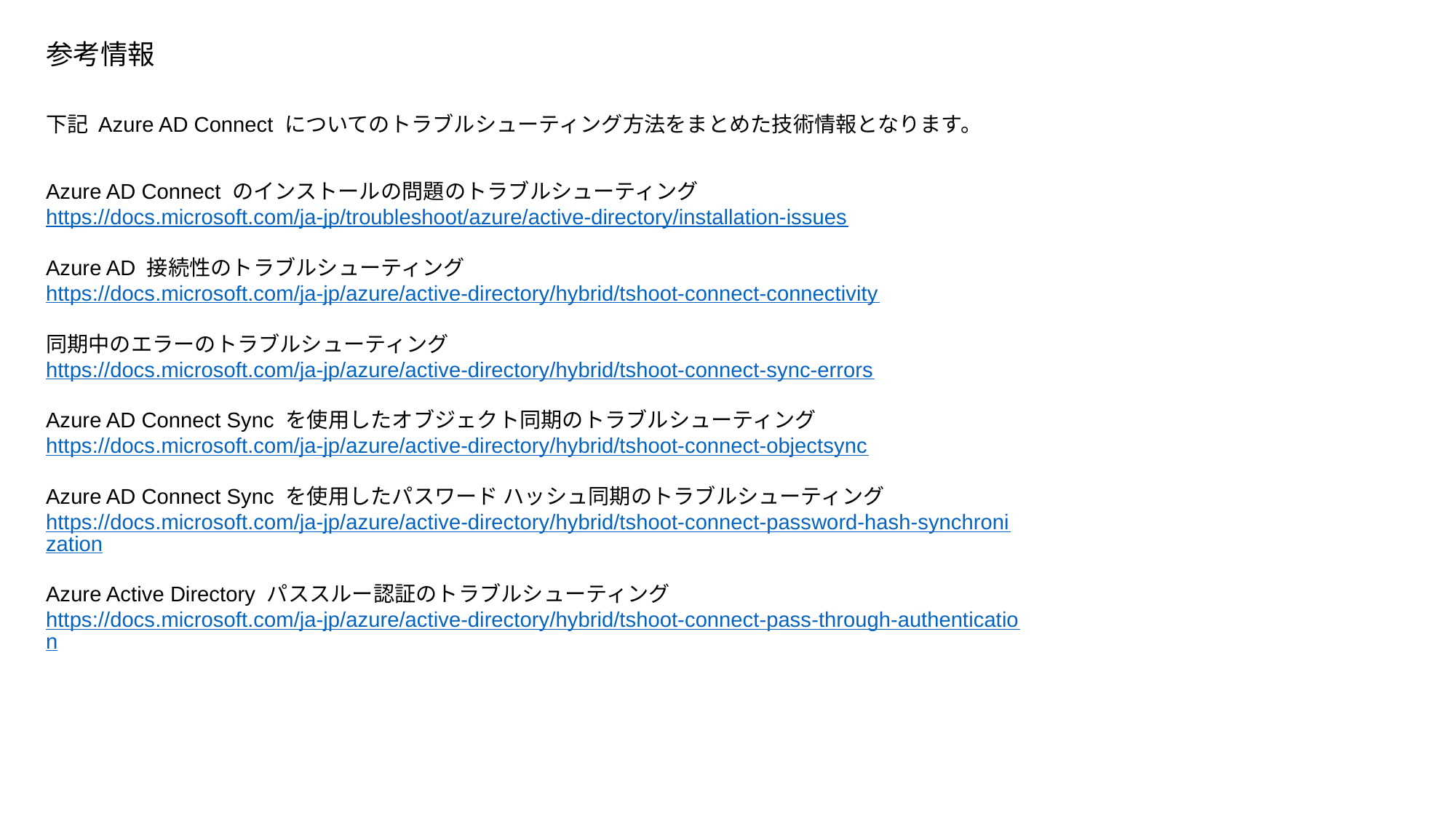

参考情報
下記 Azure AD Connect についてのトラブルシューティング方法をまとめた技術情報となります。
Azure AD Connect のインストールの問題のトラブルシューティング
https://docs.microsoft.com/ja-jp/troubleshoot/azure/active-directory/installation-issues

Azure AD 接続性のトラブルシューティング
https://docs.microsoft.com/ja-jp/azure/active-directory/hybrid/tshoot-connect-connectivity

同期中のエラーのトラブルシューティング
https://docs.microsoft.com/ja-jp/azure/active-directory/hybrid/tshoot-connect-sync-errors

Azure AD Connect Sync を使用したオブジェクト同期のトラブルシューティング
https://docs.microsoft.com/ja-jp/azure/active-directory/hybrid/tshoot-connect-objectsync

Azure AD Connect Sync を使用したパスワード ハッシュ同期のトラブルシューティング
https://docs.microsoft.com/ja-jp/azure/active-directory/hybrid/tshoot-connect-password-hash-synchronization

Azure Active Directory パススルー認証のトラブルシューティング
https://docs.microsoft.com/ja-jp/azure/active-directory/hybrid/tshoot-connect-pass-through-authentication